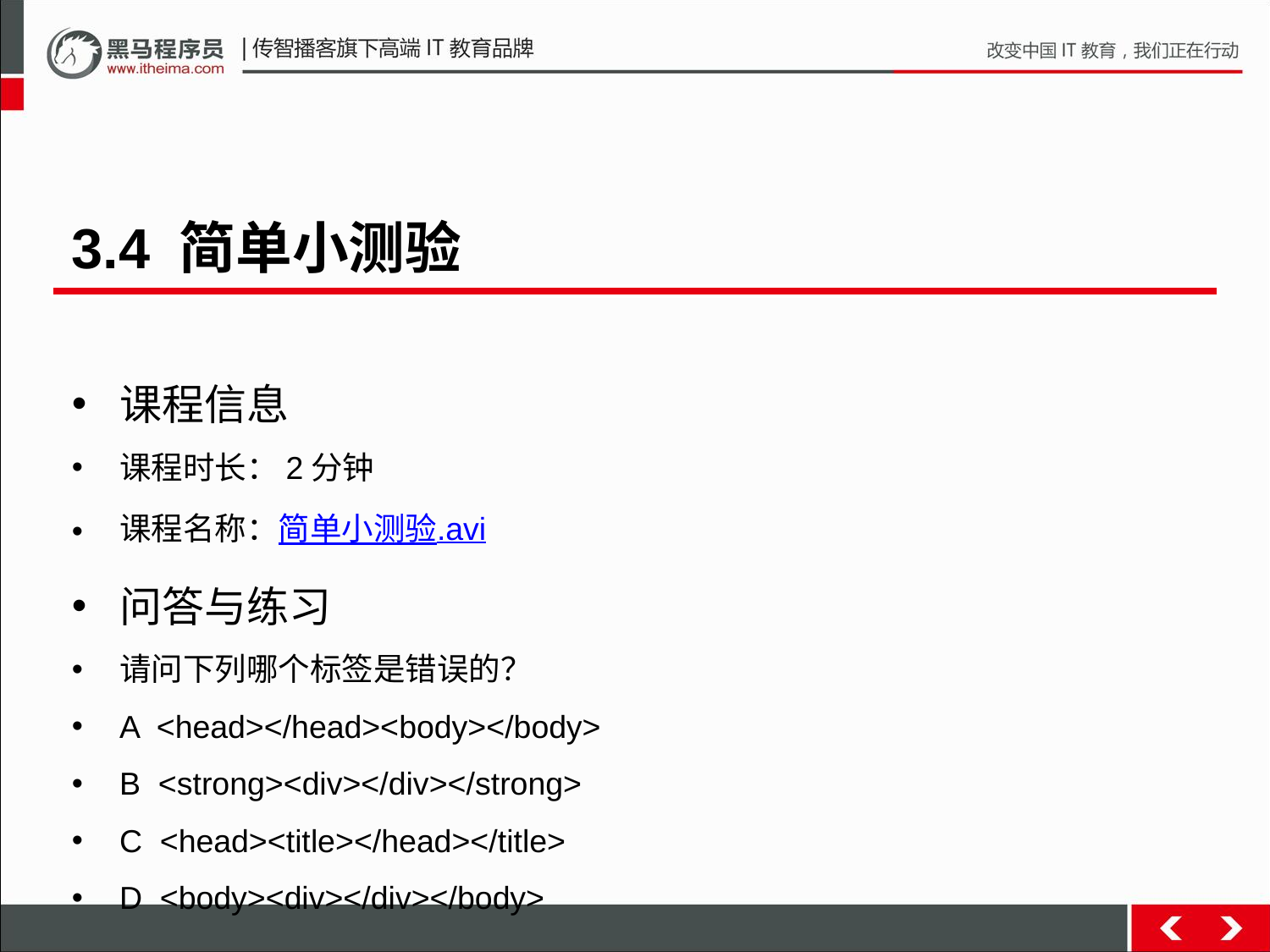

3.4 简单小测验
课程信息
课程时长：2分钟
课程名称：简单小测验.avi
问答与练习
请问下列哪个标签是错误的？
A  <head></head><body></body>
B  <strong><div></div></strong>
C  <head><title></head></title>
D  <body><div></div></body>